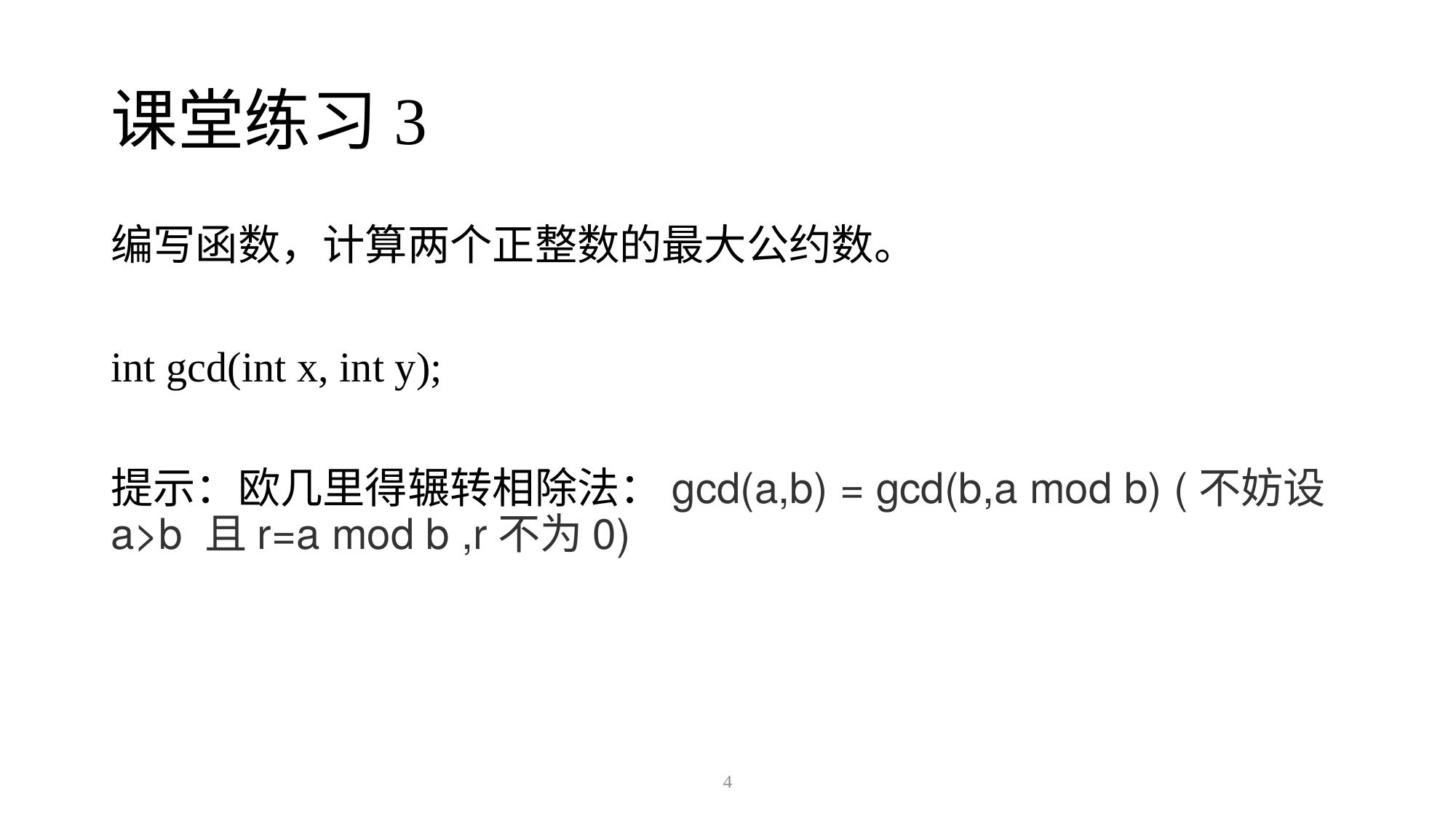

# 课堂练习3
编写函数，计算两个正整数的最大公约数。

int gcd(int x, int y);

提示：欧几里得辗转相除法：gcd(a,b) = gcd(b,a mod b) (不妨设a>b 且r=a mod b ,r不为0)
4